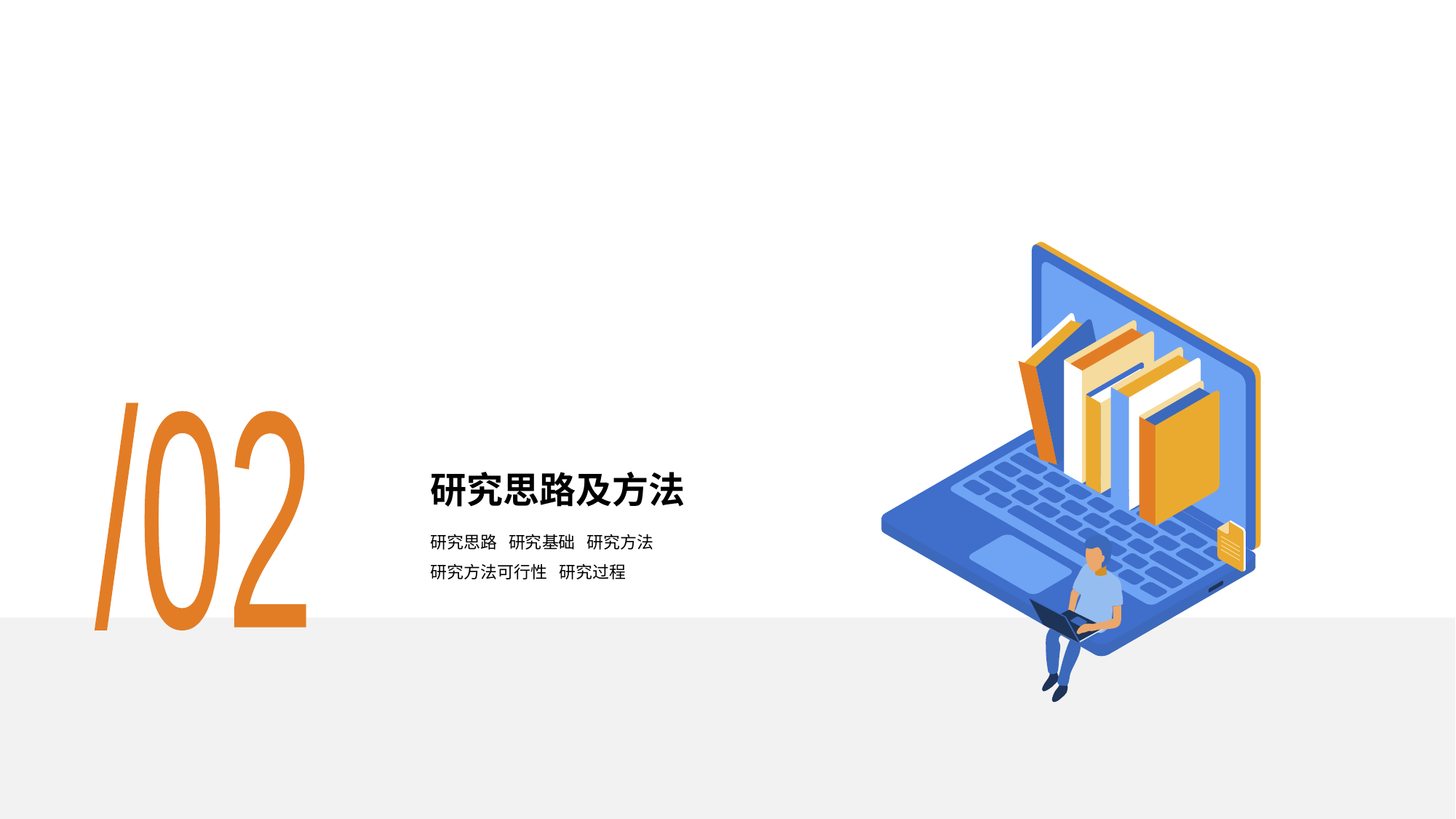

/02
# 研究思路及方法
研究思路   研究基础   研究方法
研究方法可行性   研究过程